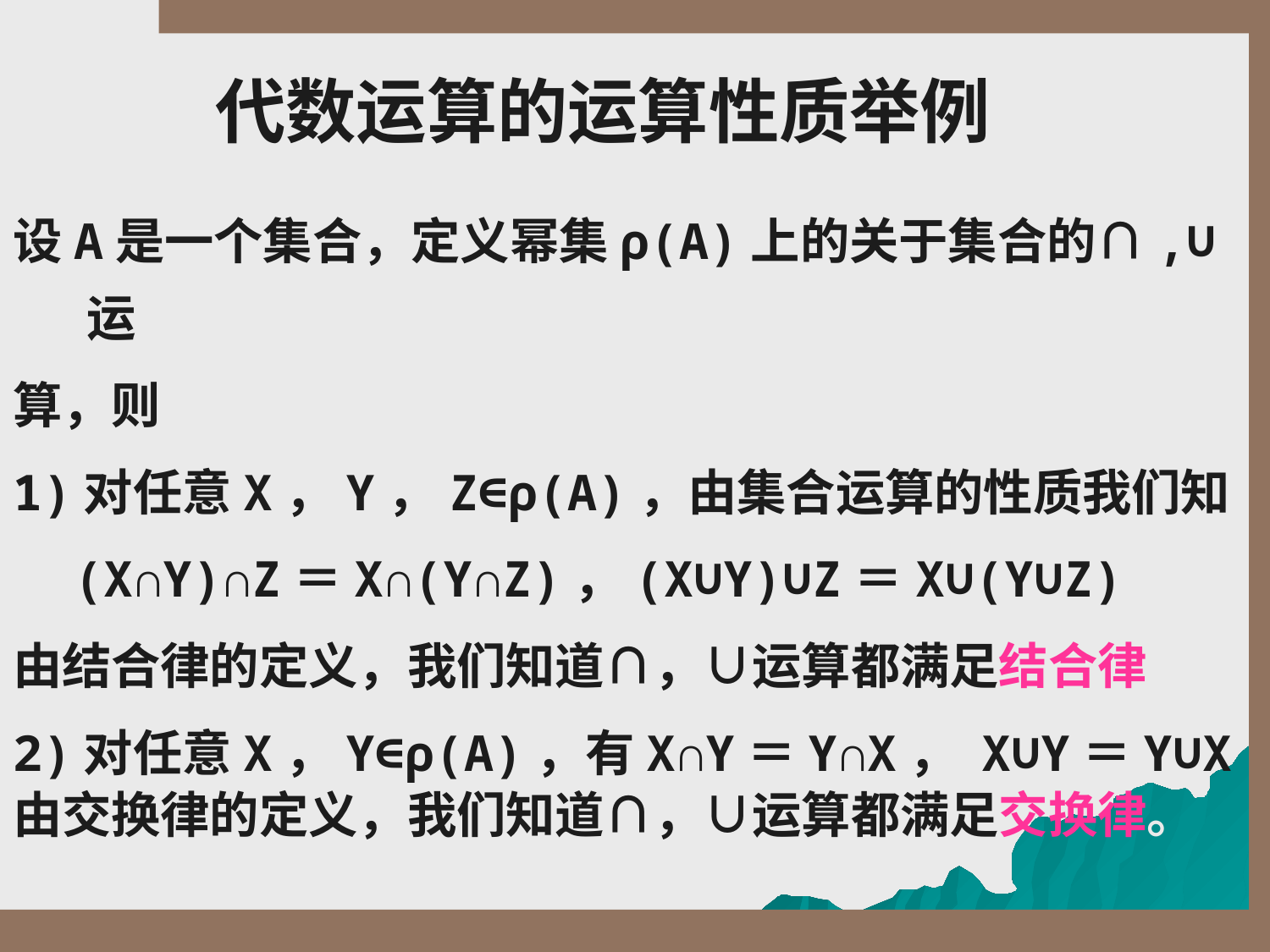

# 代数运算的运算性质举例
设A是一个集合，定义幂集ρ(A)上的关于集合的∩,∪运
算，则
1)对任意X，Y，Z∈ρ(A)，由集合运算的性质我们知
　(X∩Y)∩Z＝X∩(Y∩Z)，(X∪Y)∪Z＝X∪(Y∪Z)
由结合律的定义，我们知道∩，∪运算都满足结合律。
2)对任意X，Y∈ρ(A)，有X∩Y＝Y∩X， X∪Y＝Y∪X
由交换律的定义，我们知道∩，∪运算都满足交换律。
10